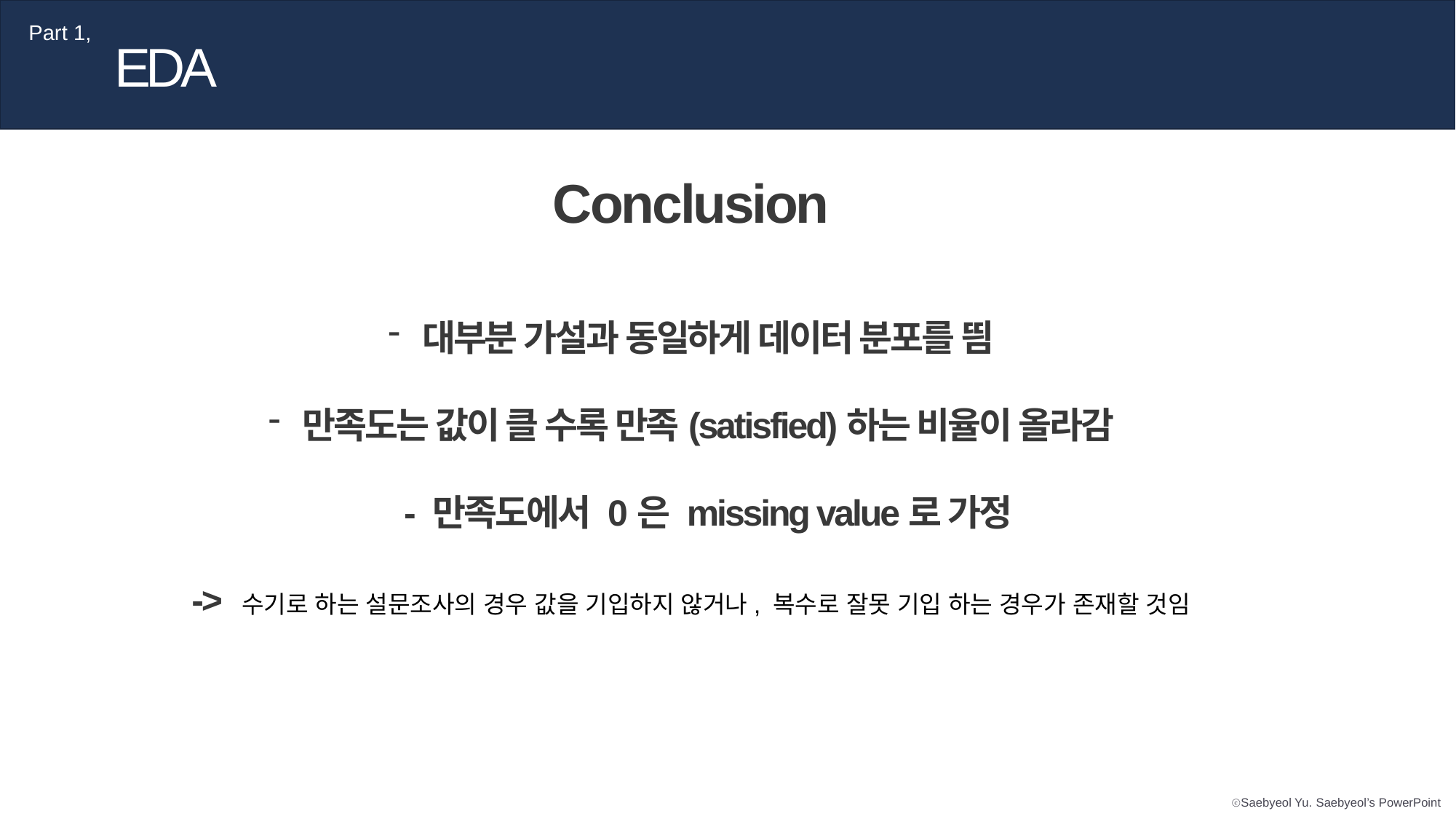

Part 1,
EDA
Conclusion
대부분 가설과 동일하게 데이터 분포를 띔
만족도는 값이 클 수록 만족(satisfied)하는 비율이 올라감
- 만족도에서 0은 missing value로 가정
-> 수기로 하는 설문조사의 경우 값을 기입하지 않거나, 복수로 잘못 기입 하는 경우가 존재할 것임